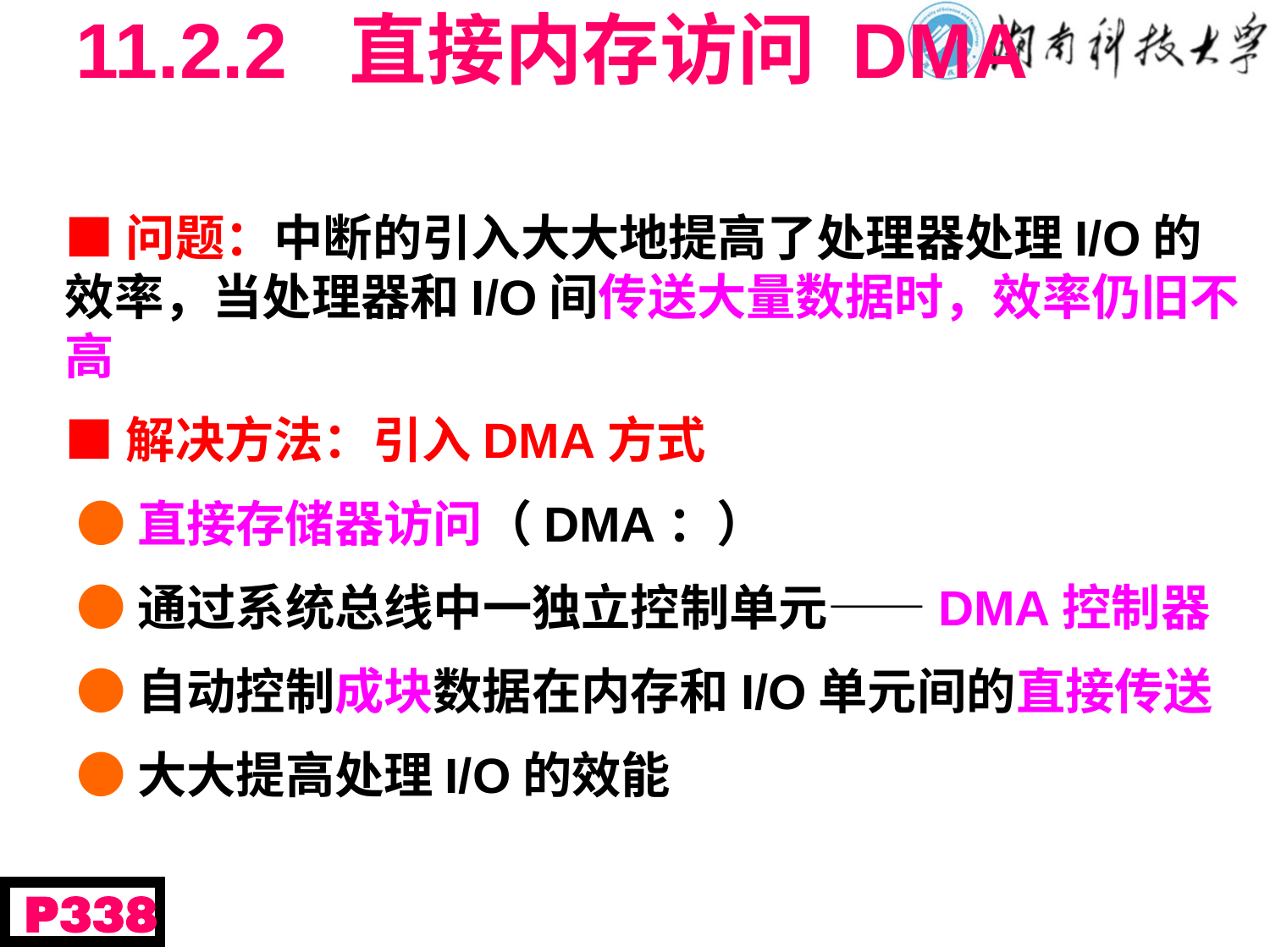

# 11.2.2  直接内存访问 DMA
■问题：中断的引入大大地提高了处理器处理I/O的效率，当处理器和I/O间传送大量数据时，效率仍旧不高
■解决方法：引入DMA方式
 ●直接存储器访问（DMA：）
 ●通过系统总线中一独立控制单元——DMA控制器
 ●自动控制成块数据在内存和I/O单元间的直接传送
 ●大大提高处理I/O的效能
 P338